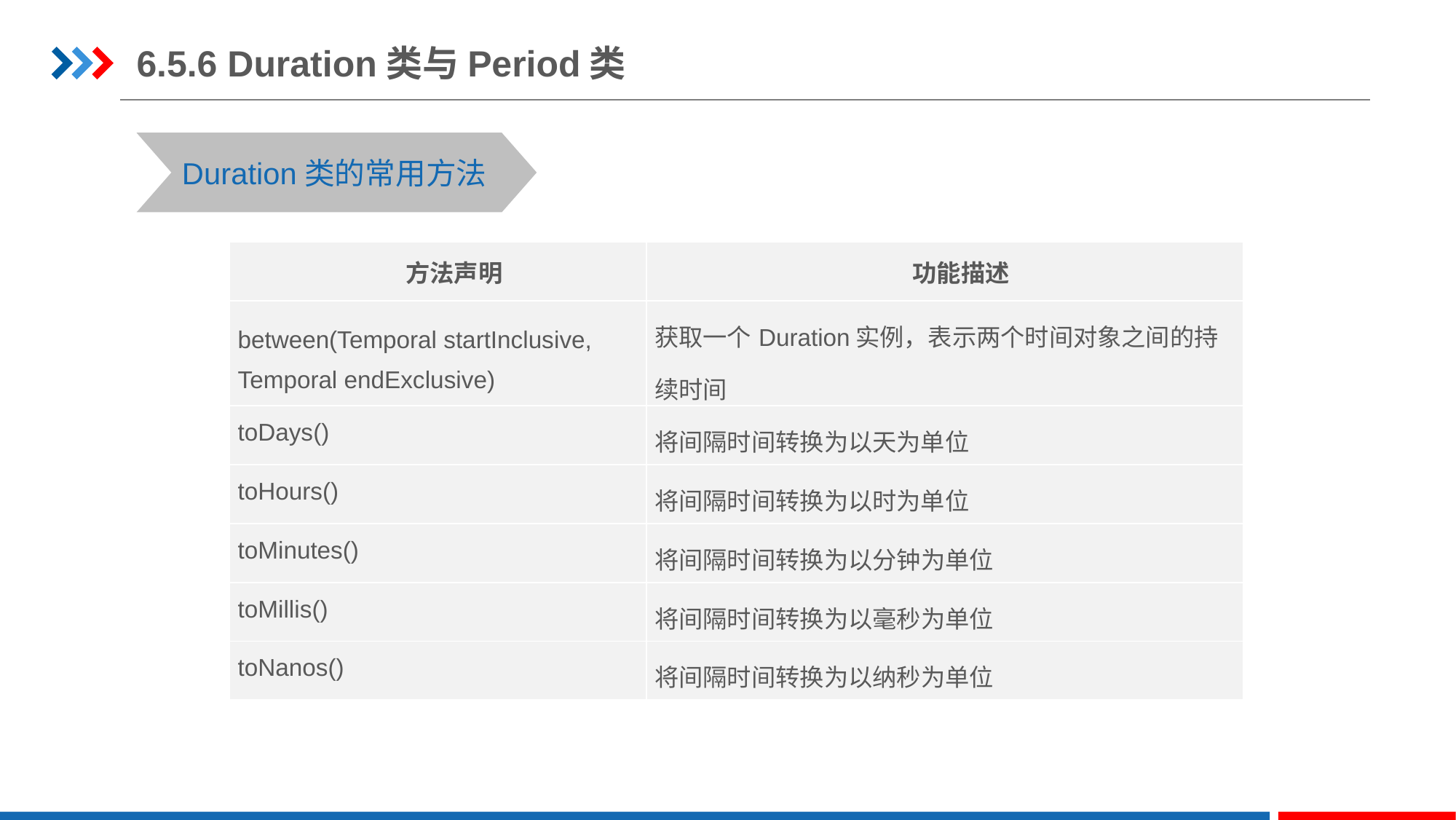

6.5.6 Duration类与Period类

Duration类的常用方法
| 方法声明 | 功能描述 |
| --- | --- |
| between(Temporal startInclusive, Temporal endExclusive) | 获取一个Duration实例，表示两个时间对象之间的持续时间 |
| toDays() | 将间隔时间转换为以天为单位 |
| toHours() | 将间隔时间转换为以时为单位 |
| toMinutes() | 将间隔时间转换为以分钟为单位 |
| toMillis() | 将间隔时间转换为以毫秒为单位 |
| toNanos() | 将间隔时间转换为以纳秒为单位 |